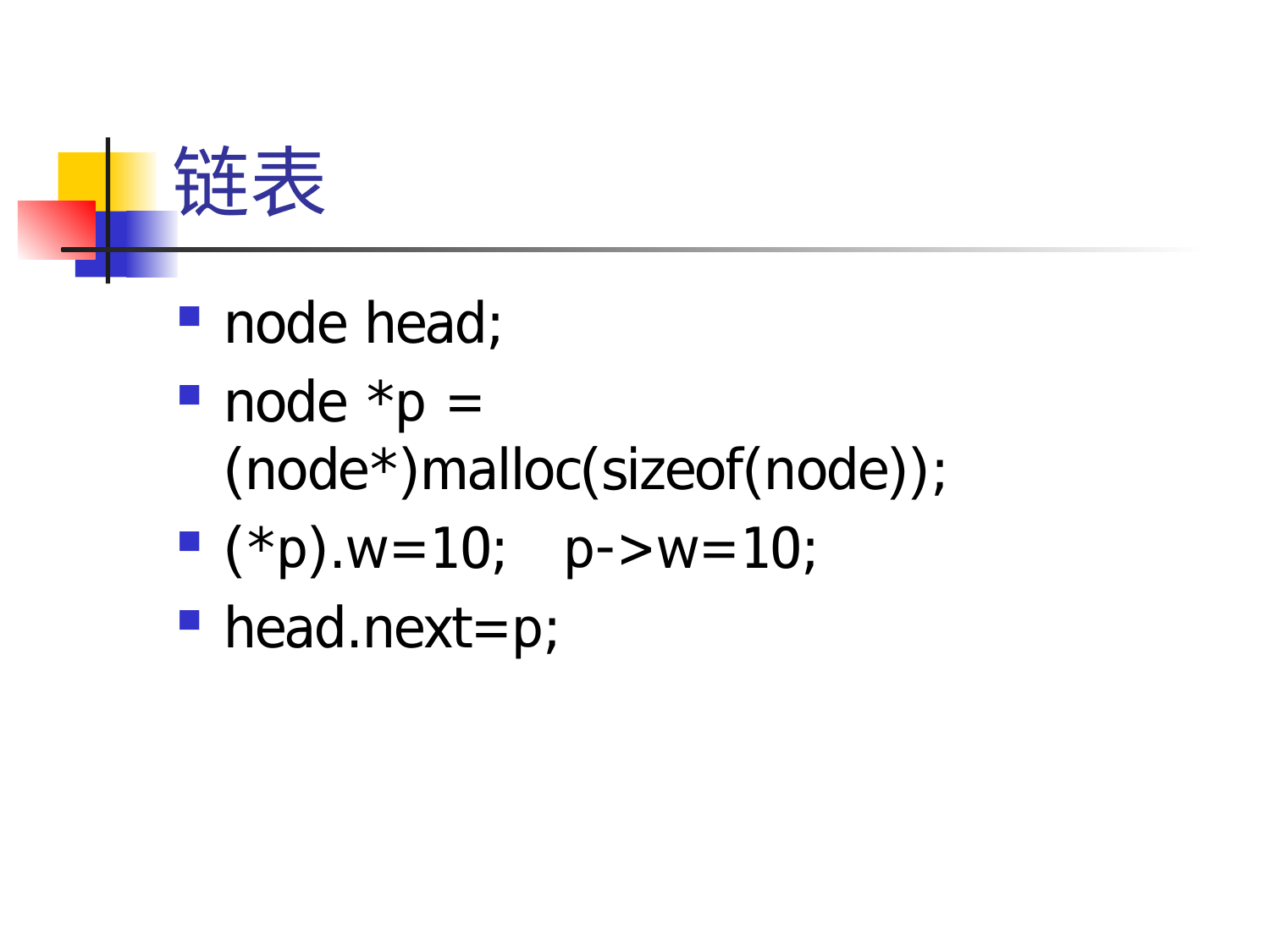

# 链表
node head;
node *p = (node*)malloc(sizeof(node));
(*p).w=10;   p->w=10;
head.next=p;